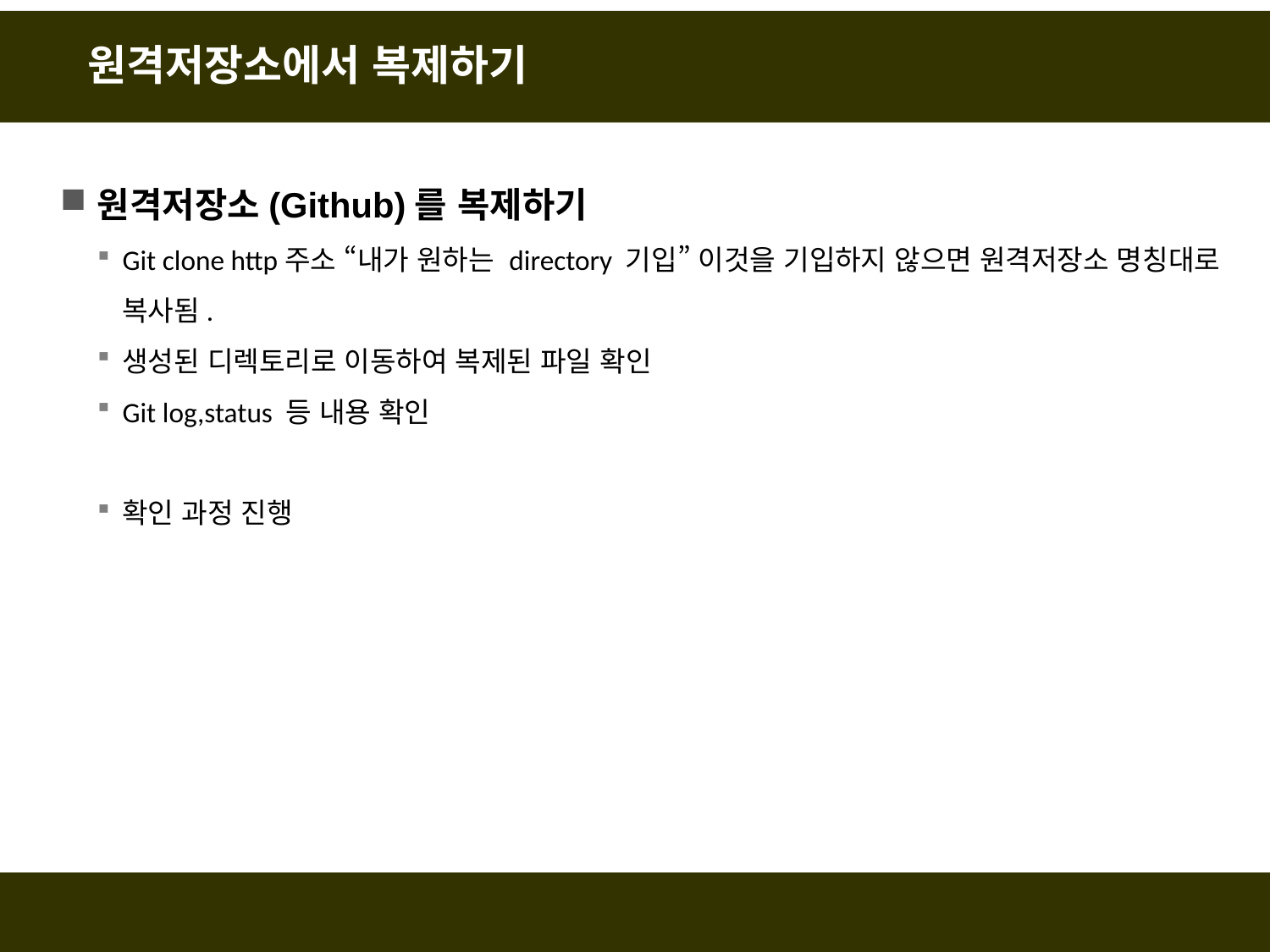

# 원격저장소에서 복제하기
원격저장소(Github)를 복제하기
Git clone http주소 “내가 원하는 directory 기입” 이것을 기입하지 않으면 원격저장소 명칭대로 복사됨.
생성된 디렉토리로 이동하여 복제된 파일 확인
Git log,status 등 내용 확인

확인 과정 진행